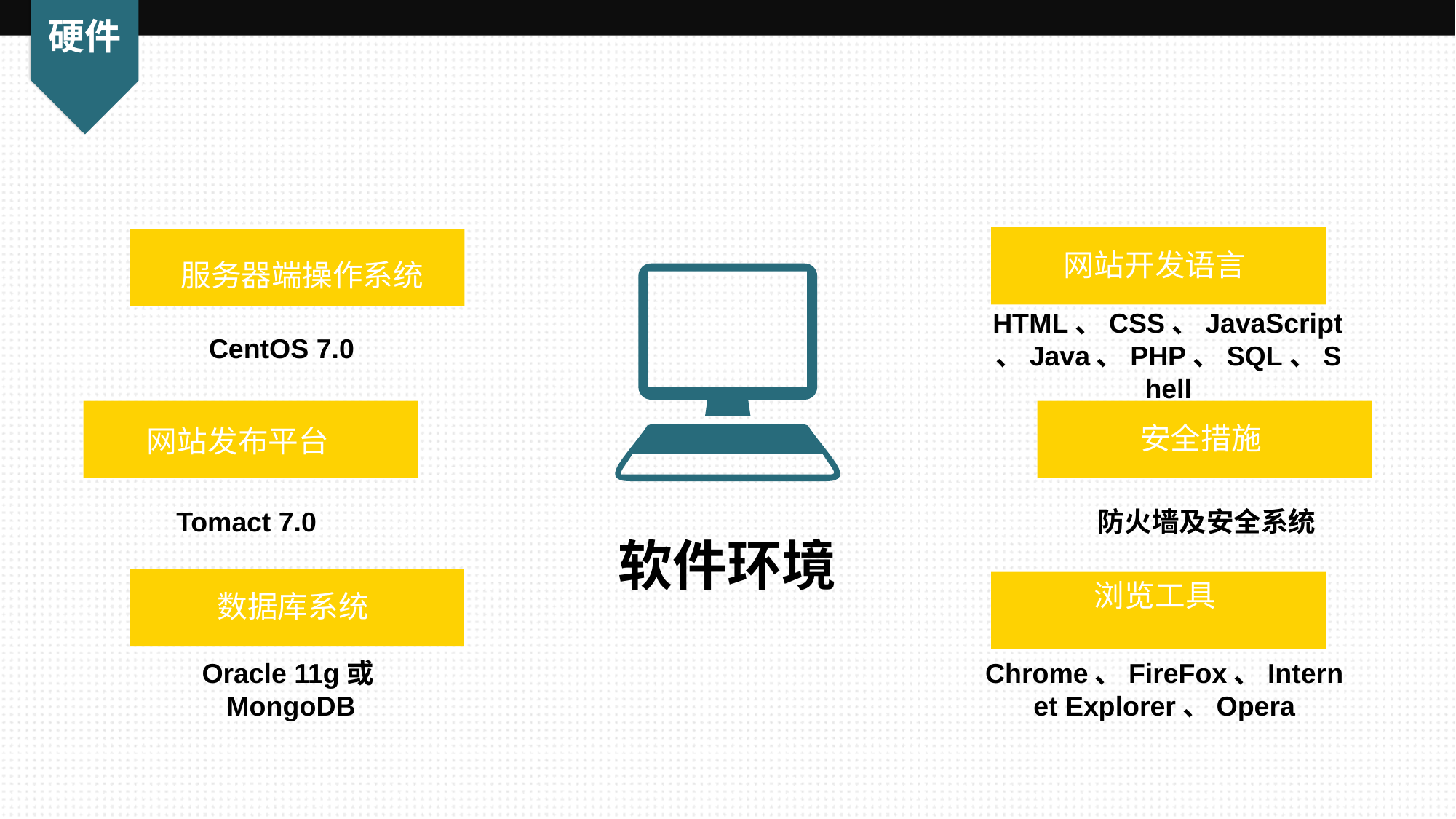

硬件

网站开发语言
服务器端操作系统

HTML、CSS、JavaScript、Java、PHP、SQL、Shell
CentOS 7.0

安全措施
网站发布平台
Tomact 7.0
防火墙及安全系统
软件环境
浏览工具

数据库系统
Oracle 11g或MongoDB
Chrome、FireFox、Internet Explorer、Opera